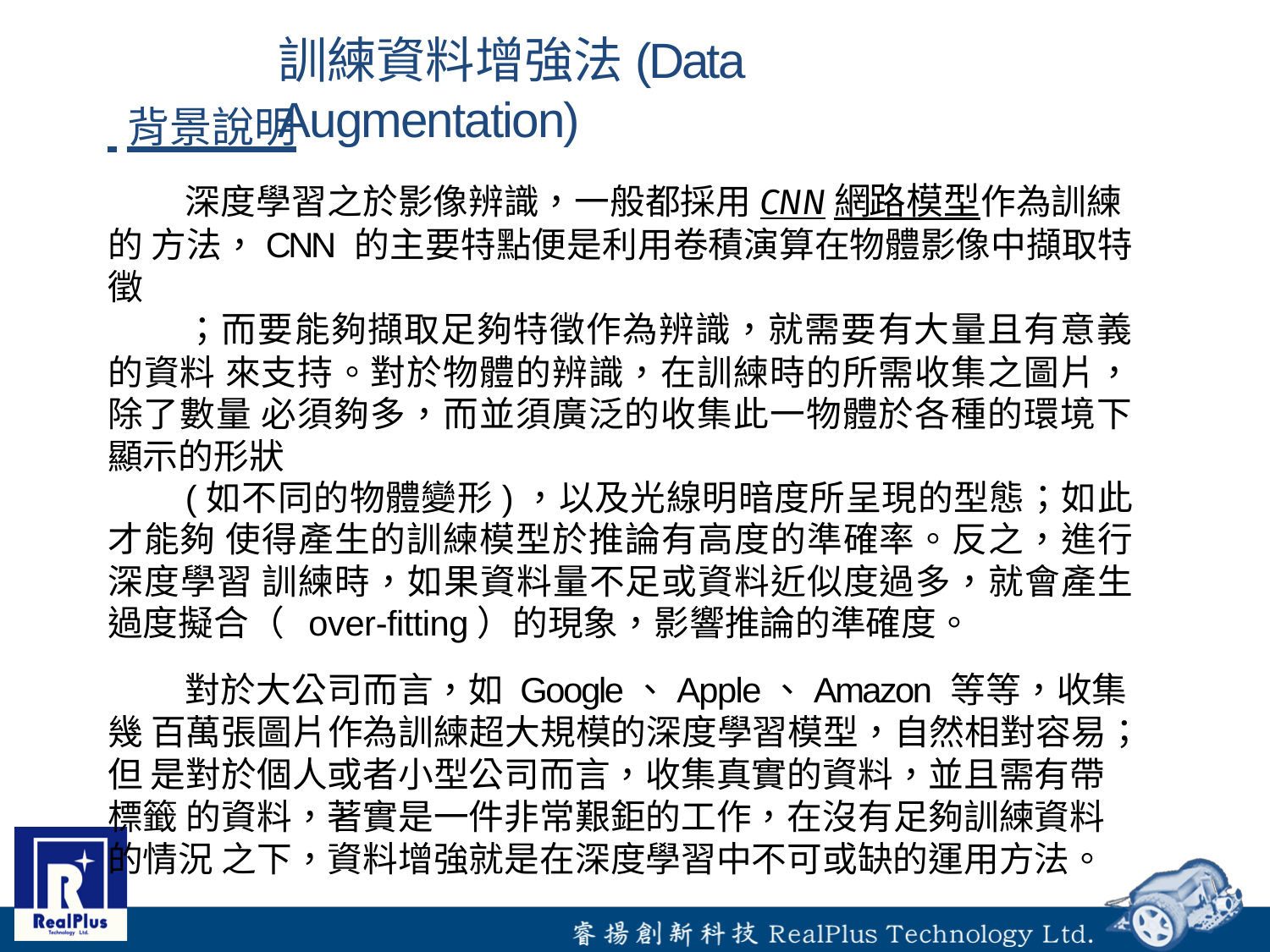

# 訓練資料增強法(Data Augmentation)
 背景說明
深度學習之於影像辨識，一般都採用CNN網路模型作為訓練的 方法，CNN 的主要特點便是利用卷積演算在物體影像中擷取特徵
；而要能夠擷取足夠特徵作為辨識，就需要有大量且有意義的資料 來支持。對於物體的辨識，在訓練時的所需收集之圖片，除了數量 必須夠多，而並須廣泛的收集此一物體於各種的環境下顯示的形狀
(如不同的物體變形)，以及光線明暗度所呈現的型態；如此才能夠 使得產生的訓練模型於推論有高度的準確率。反之，進行深度學習 訓練時，如果資料量不足或資料近似度過多，就會產生過度擬合（  over-fitting）的現象，影響推論的準確度。
對於大公司而言，如 Google、Apple、Amazon 等等，收集幾 百萬張圖片作為訓練超大規模的深度學習模型，自然相對容易；但 是對於個人或者小型公司而言，收集真實的資料，並且需有帶標籤 的資料，著實是一件非常艱鉅的工作，在沒有足夠訓練資料的情況 之下，資料增強就是在深度學習中不可或缺的運用方法。